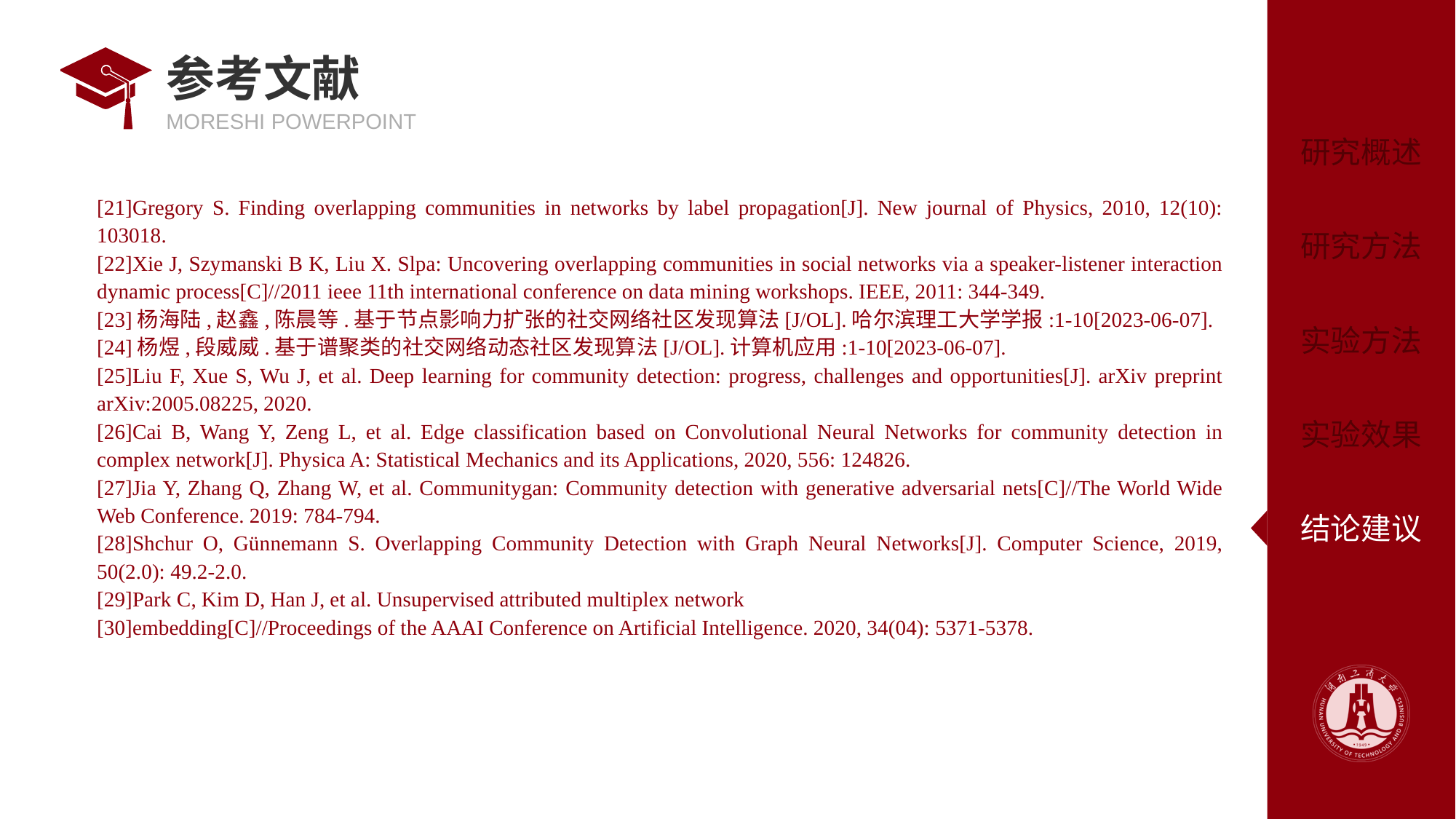

# 参考文献
[21]Gregory S. Finding overlapping communities in networks by label propagation[J]. New journal of Physics, 2010, 12(10): 103018.
[22]Xie J, Szymanski B K, Liu X. Slpa: Uncovering overlapping communities in social networks via a speaker-listener interaction dynamic process[C]//2011 ieee 11th international conference on data mining workshops. IEEE, 2011: 344-349.
[23]杨海陆,赵鑫,陈晨等.基于节点影响力扩张的社交网络社区发现算法[J/OL].哈尔滨理工大学学报:1-10[2023-06-07].
[24]杨煜,段威威.基于谱聚类的社交网络动态社区发现算法[J/OL].计算机应用:1-10[2023-06-07].
[25]Liu F, Xue S, Wu J, et al. Deep learning for community detection: progress, challenges and opportunities[J]. arXiv preprint arXiv:2005.08225, 2020.
[26]Cai B, Wang Y, Zeng L, et al. Edge classification based on Convolutional Neural Networks for community detection in complex network[J]. Physica A: Statistical Mechanics and its Applications, 2020, 556: 124826.
[27]Jia Y, Zhang Q, Zhang W, et al. Communitygan: Community detection with generative adversarial nets[C]//The World Wide Web Conference. 2019: 784-794.
[28]Shchur O, Günnemann S. Overlapping Community Detection with Graph Neural Networks[J]. Computer Science, 2019, 50(2.0): 49.2-2.0.
[29]Park C, Kim D, Han J, et al. Unsupervised attributed multiplex network
[30]embedding[C]//Proceedings of the AAAI Conference on Artificial Intelligence. 2020, 34(04): 5371-5378.